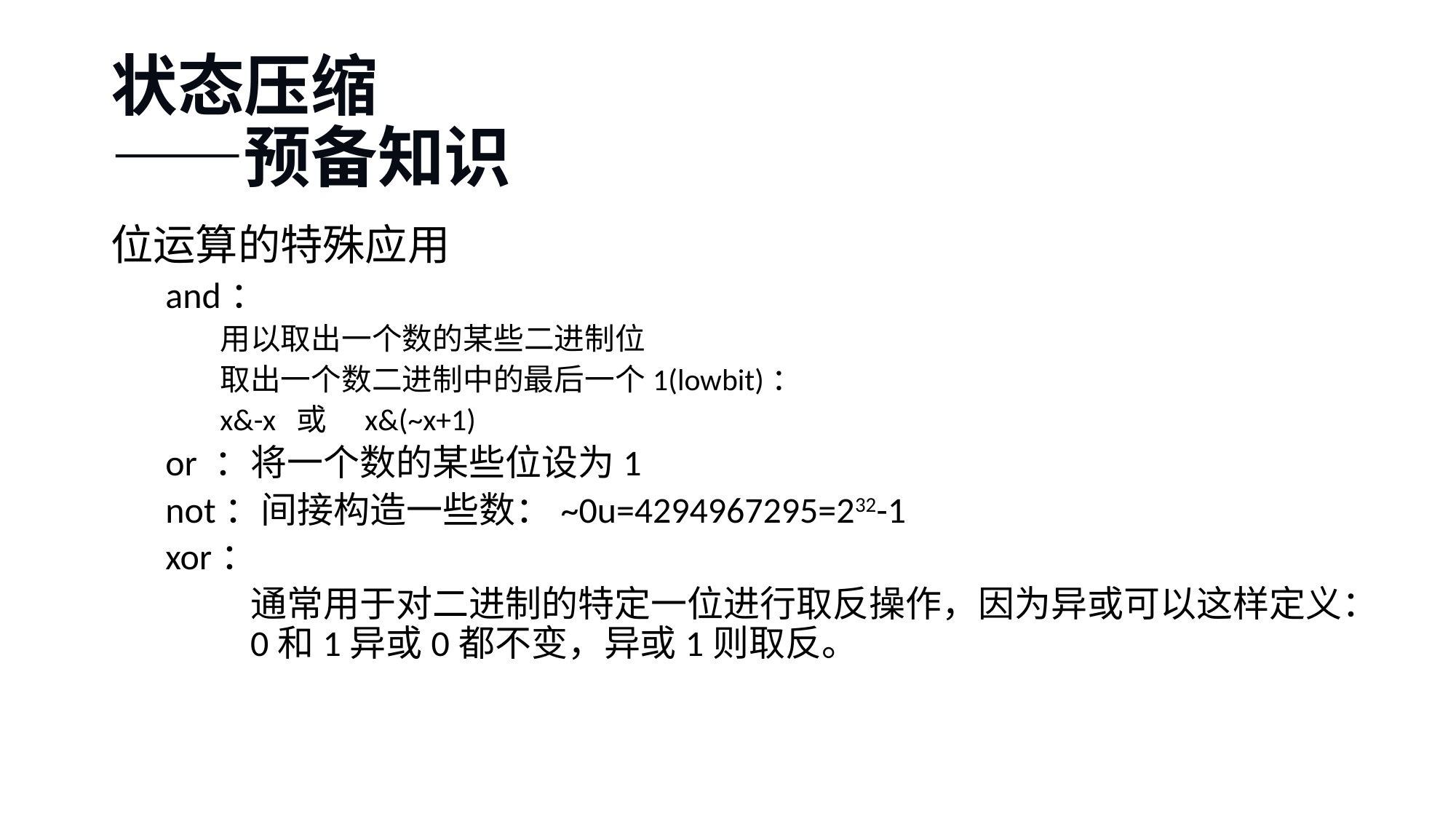

# 状态压缩 ——预备知识
位运算的特殊应用
and：
用以取出一个数的某些二进制位
取出一个数二进制中的最后一个1(lowbit)：
x&-x  或　x&(~x+1)
or ：将一个数的某些位设为1
not：间接构造一些数：~0u=4294967295=232-1
xor：
	通常用于对二进制的特定一位进行取反操作，因为异或可以这样定义：0和1异或0都不变，异或1则取反。